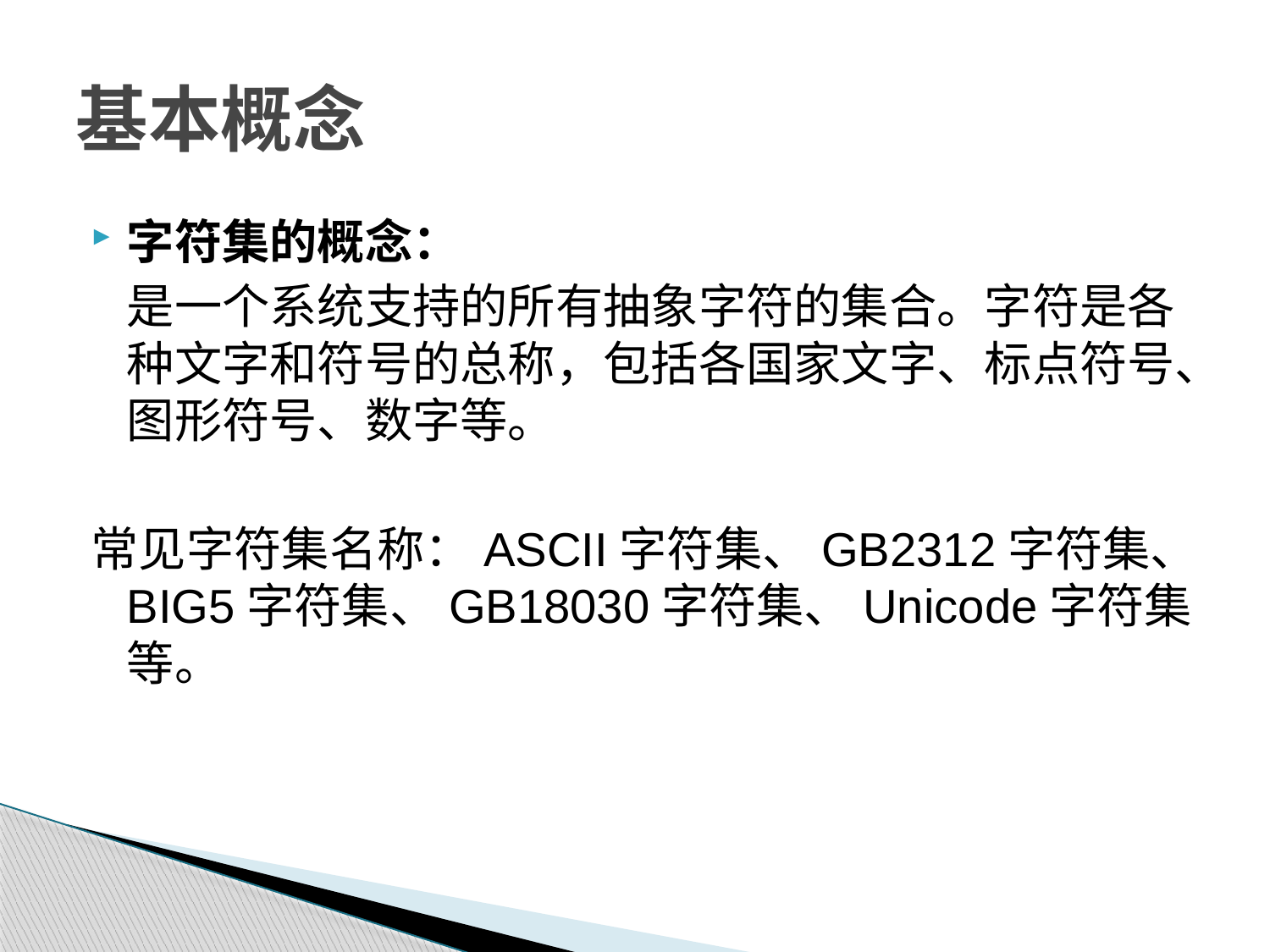

# 基本概念
字符集的概念：
	是一个系统支持的所有抽象字符的集合。字符是各种文字和符号的总称，包括各国家文字、标点符号、图形符号、数字等。

常见字符集名称：ASCII字符集、GB2312字符集、BIG5字符集、GB18030字符集、Unicode字符集等。